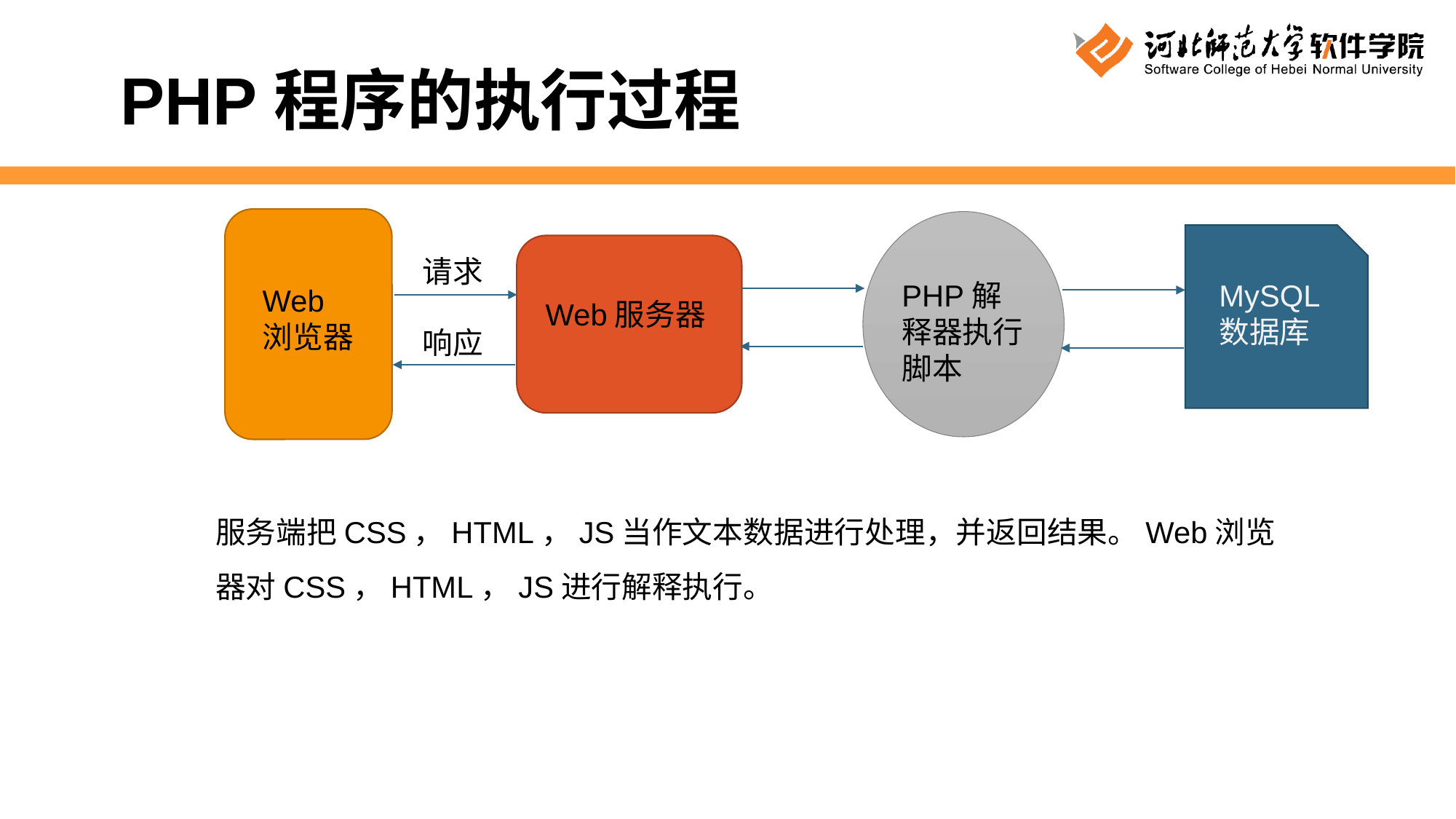

PHP程序的执行过程

请求
PHP解释器执行脚本
MySQL数据库
Web浏览器
Web服务器
响应
服务端把CSS，HTML，JS当作文本数据进行处理，并返回结果。Web浏览器对CSS，HTML，JS进行解释执行。